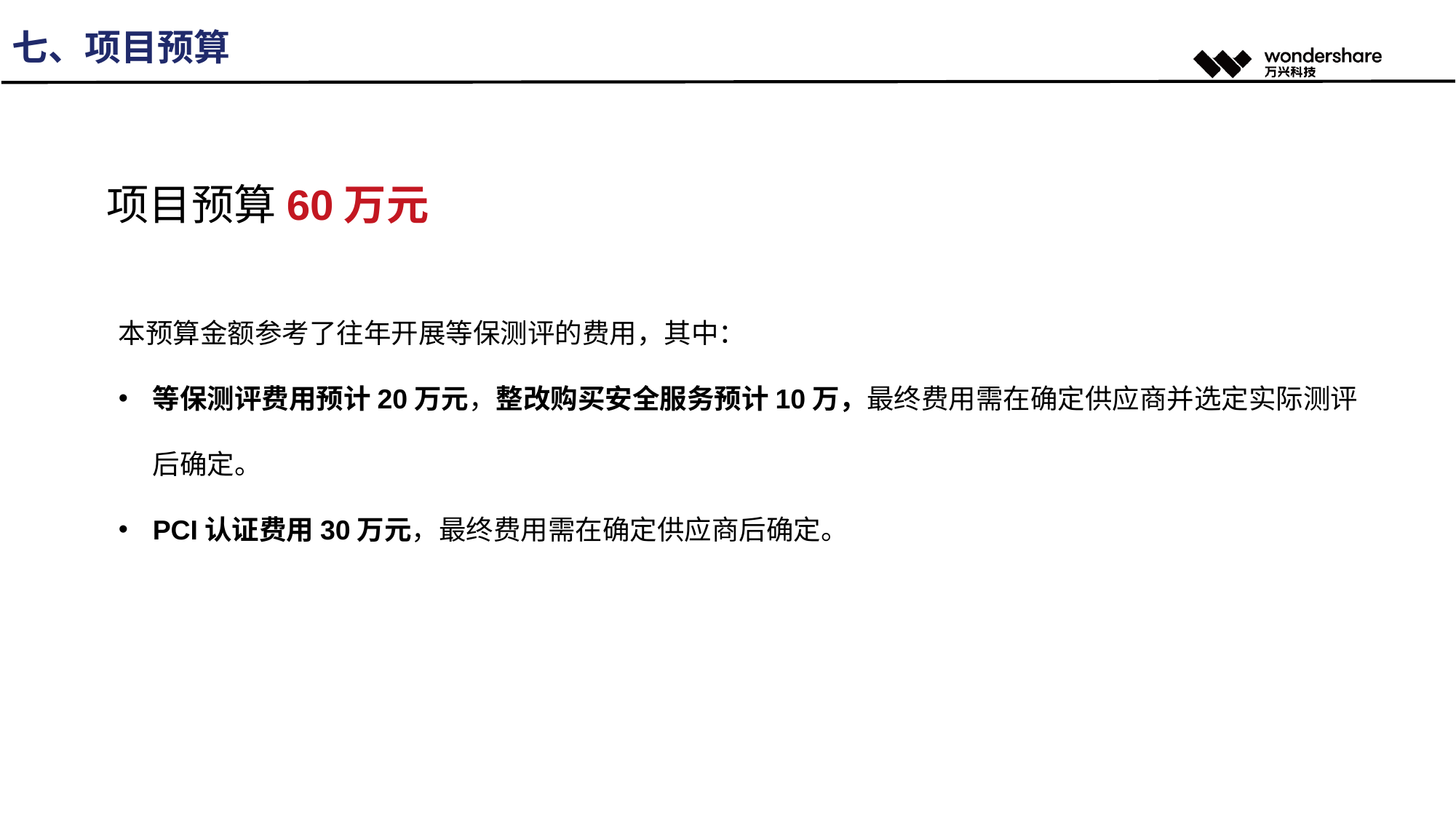

七、项目预算
项目预算60万元

本预算金额参考了往年开展等保测评的费用，其中：
等保测评费用预计20万元，整改购买安全服务预计10万，最终费用需在确定供应商并选定实际测评后确定。
PCI认证费用30万元，最终费用需在确定供应商后确定。